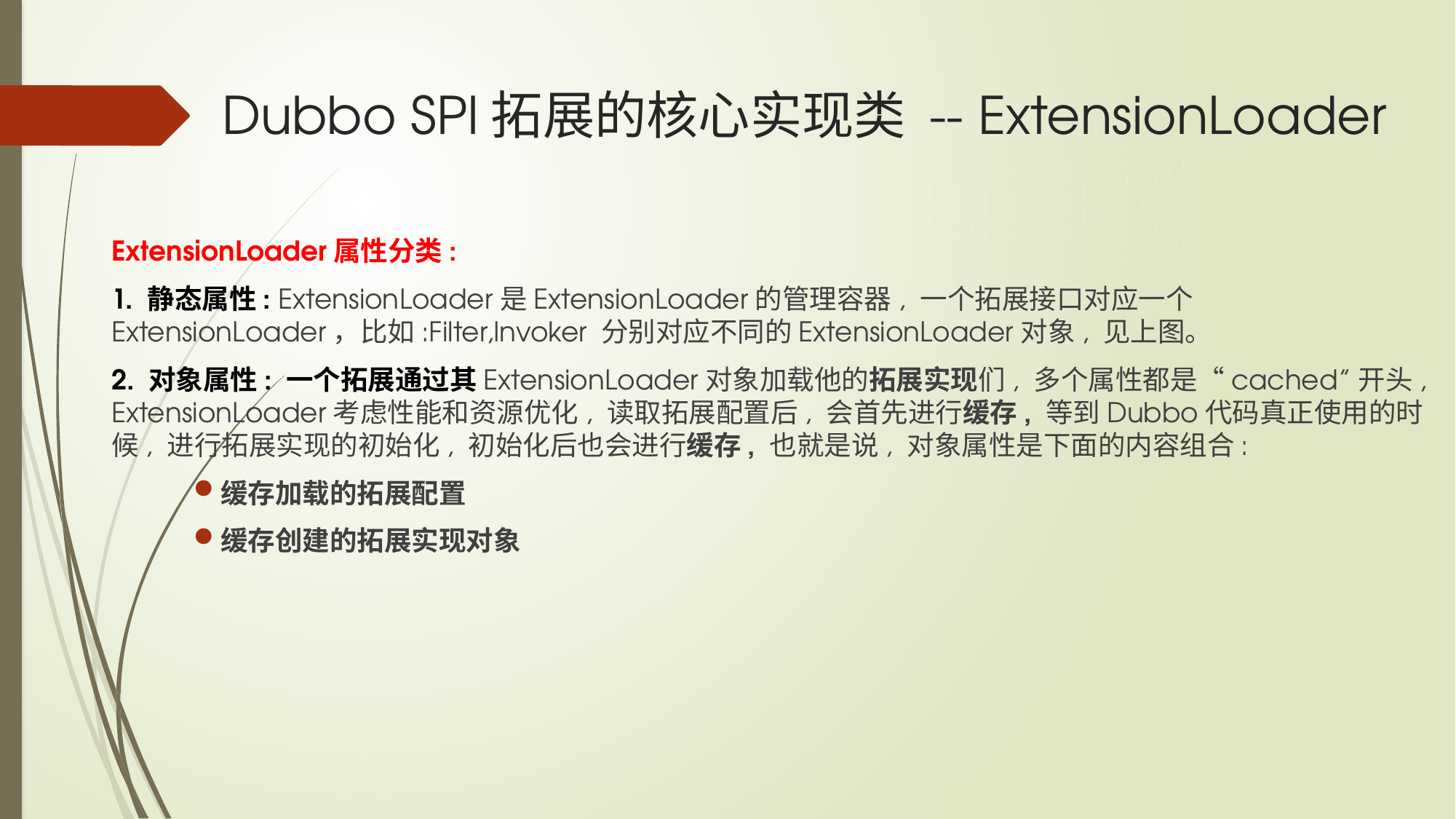

# Dubbo SPI拓展的核心实现类 -- ExtensionLoader
ExtensionLoader属性分类:
1. 静态属性: ExtensionLoader是ExtensionLoader的管理容器, 一个拓展接口对应一个ExtensionLoader，比如:Filter,Invoker 分别对应不同的ExtensionLoader对象, 见上图。
2. 对象属性: 一个拓展通过其ExtensionLoader对象加载他的拓展实现们, 多个属性都是“cached”开头, ExtensionLoader考虑性能和资源优化, 读取拓展配置后, 会首先进行缓存, 等到Dubbo代码真正使用的时候, 进行拓展实现的初始化, 初始化后也会进行缓存, 也就是说, 对象属性是下面的内容组合:
缓存加载的拓展配置
缓存创建的拓展实现对象